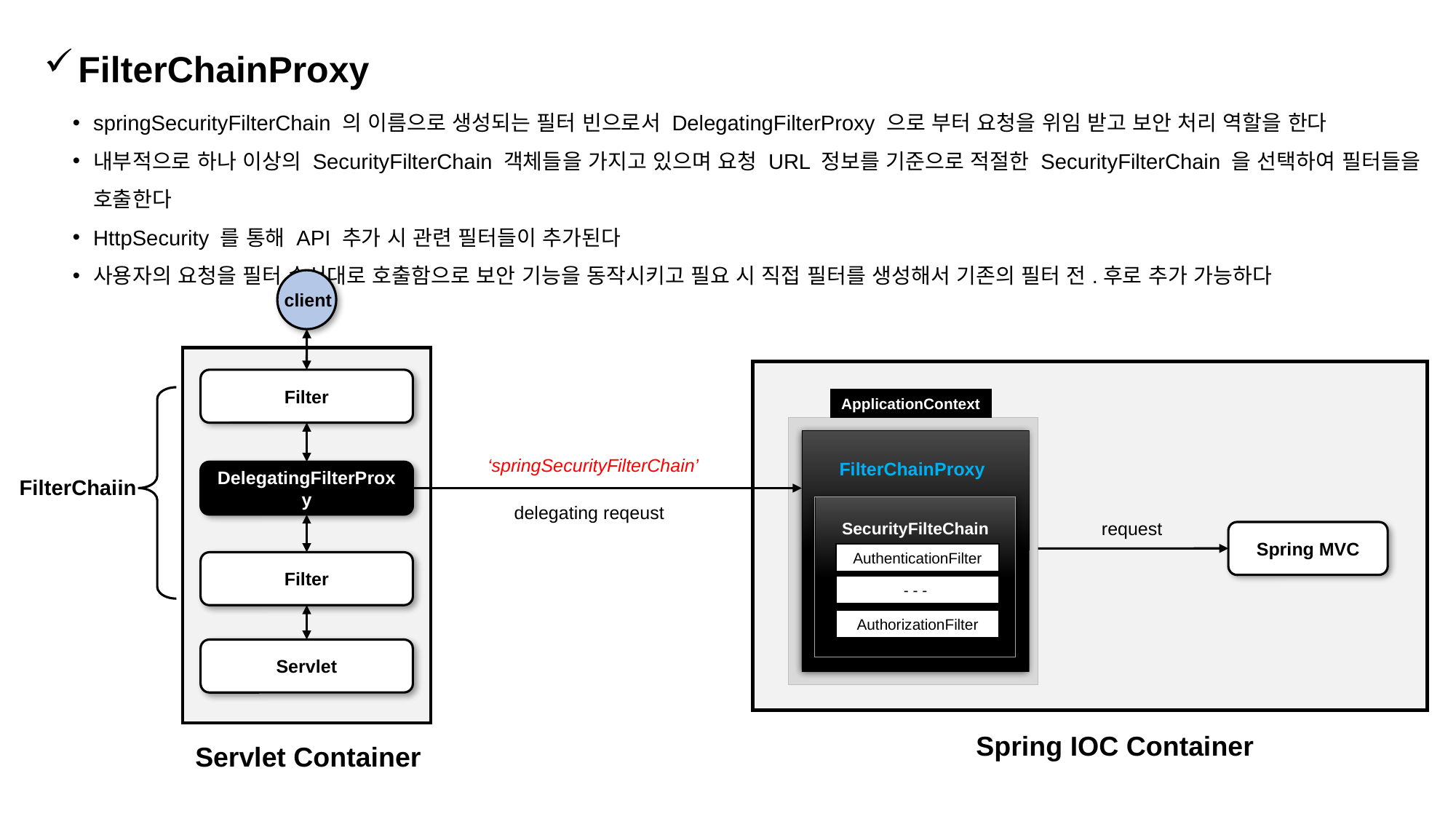

FilterChainProxy
springSecurityFilterChain 의 이름으로 생성되는 필터 빈으로서 DelegatingFilterProxy 으로 부터 요청을 위임 받고 보안 처리 역할을 한다
내부적으로 하나 이상의 SecurityFilterChain 객체들을 가지고 있으며 요청 URL 정보를 기준으로 적절한 SecurityFilterChain 을 선택하여 필터들을 호출한다
HttpSecurity 를 통해 API 추가 시 관련 필터들이 추가된다
사용자의 요청을 필터 순서대로 호출함으로 보안 기능을 동작시키고 필요 시 직접 필터를 생성해서 기존의 필터 전.후로 추가 가능하다

client

Filter

ApplicationContext

FilterChainProxy
 ‘springSecurityFilterChain’
DelegatingFilterProxy
FilterChaiin
delegating reqeust

SecurityFilteChain
request
Spring MVC
AuthenticationFilter
Filter
- - -
AuthorizationFilter
Servlet
Spring IOC Container
Servlet Container